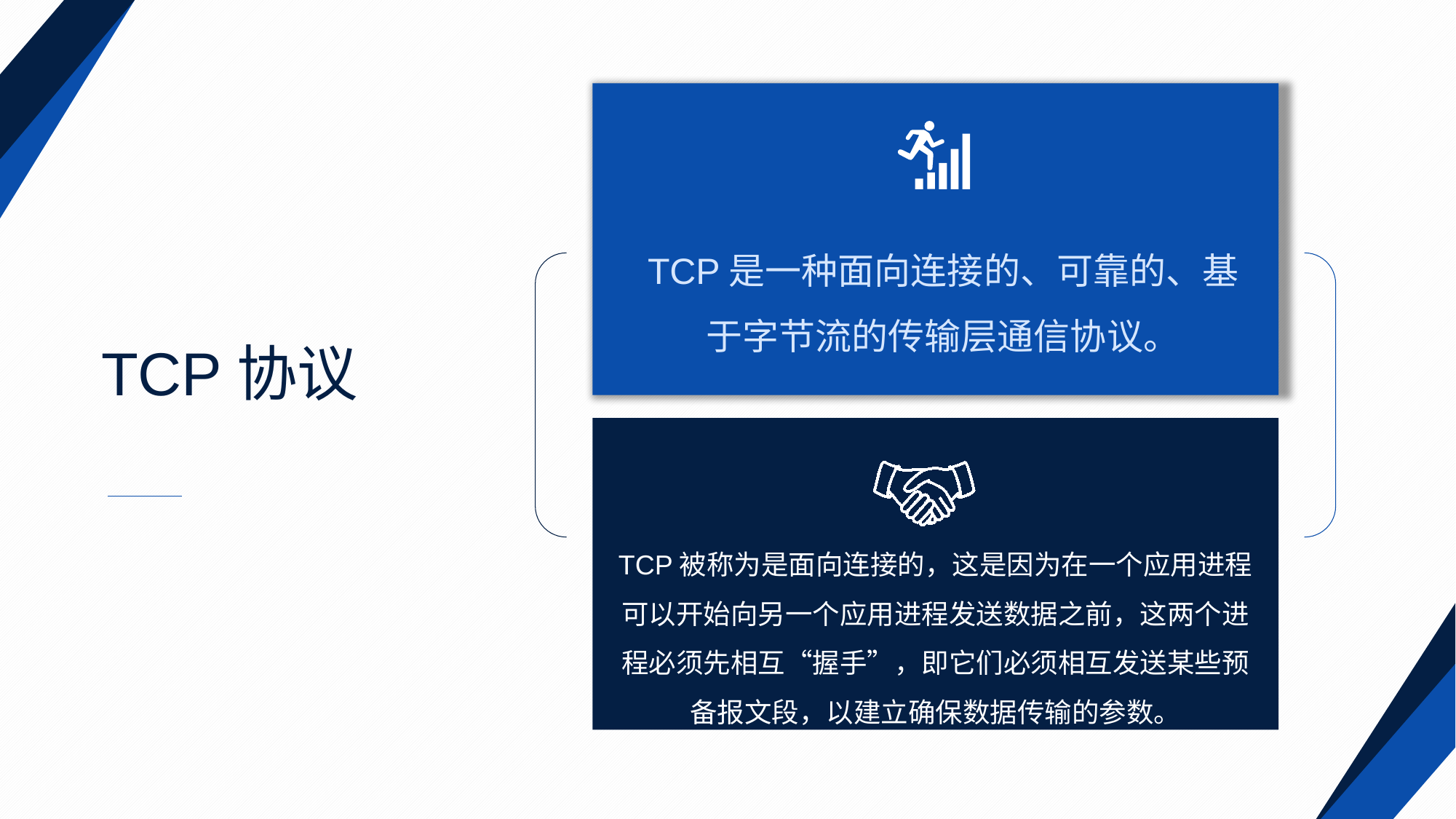

TCP是一种面向连接的、可靠的、基于字节流的传输层通信协议。

TCP协议

TCP被称为是面向连接的，这是因为在一个应用进程可以开始向另一个应用进程发送数据之前，这两个进程必须先相互“握手”，即它们必须相互发送某些预备报文段，以建立确保数据传输的参数。